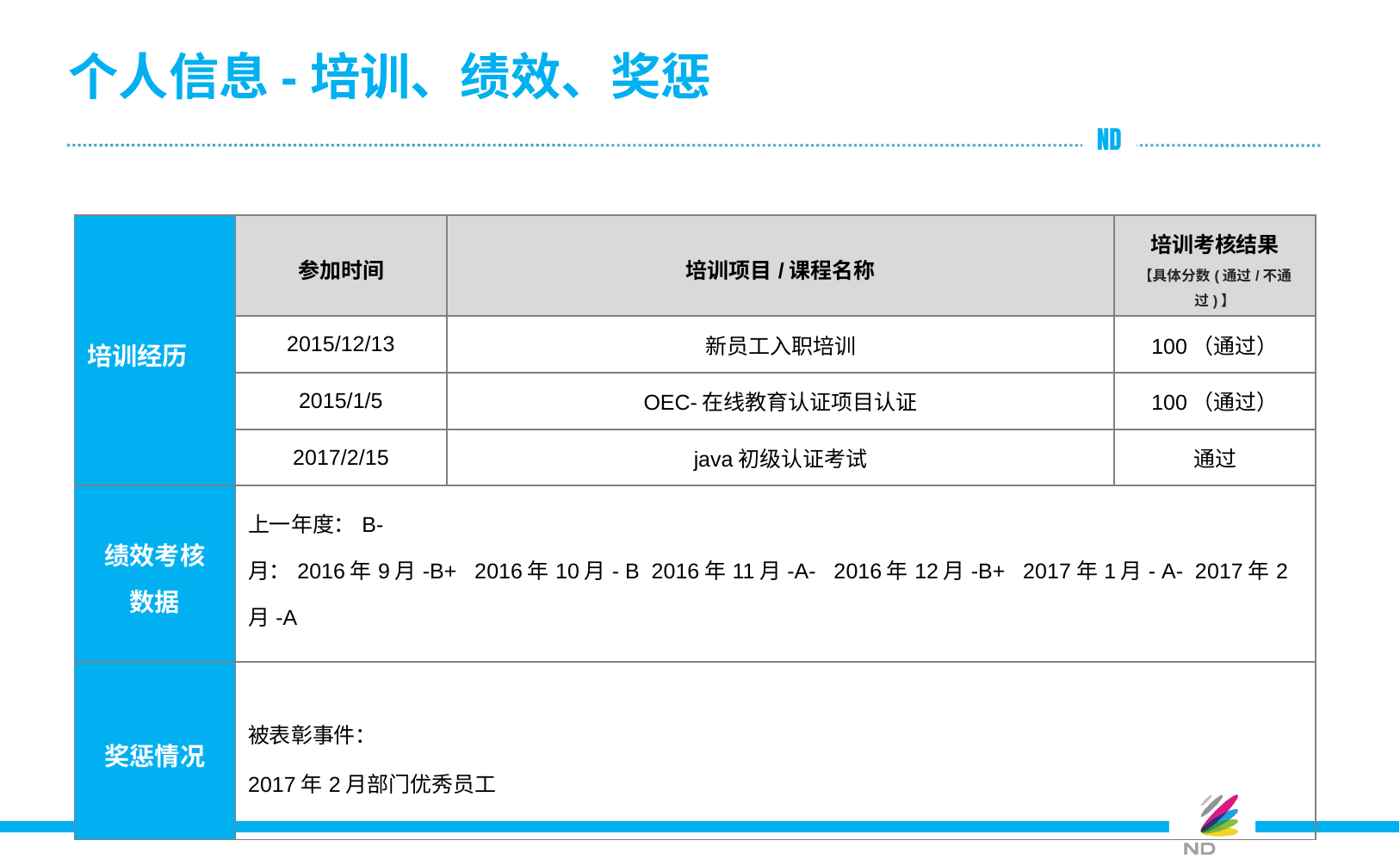

# 个人信息-培训、绩效、奖惩
| 培训经历 | 参加时间 | 培训项目/课程名称 | 培训考核结果 【具体分数(通过/不通过)】 |
| --- | --- | --- | --- |
|  | 2015/12/13 | 新员工入职培训 | 100（通过） |
|  | 2015/1/5 | OEC-在线教育认证项目认证 | 100（通过） |
|  | 2017/2/15 | java初级认证考试 | 通过 |
| 绩效考核 数据 | 上一年度：B- 月：2016年9月-B+ 2016年10月- B 2016年11月-A- 2016年12月-B+ 2017年1月- A- 2017年2月-A |  |  |
| 奖惩情况 | 被表彰事件： 2017年2月部门优秀员工 |  |  |
4